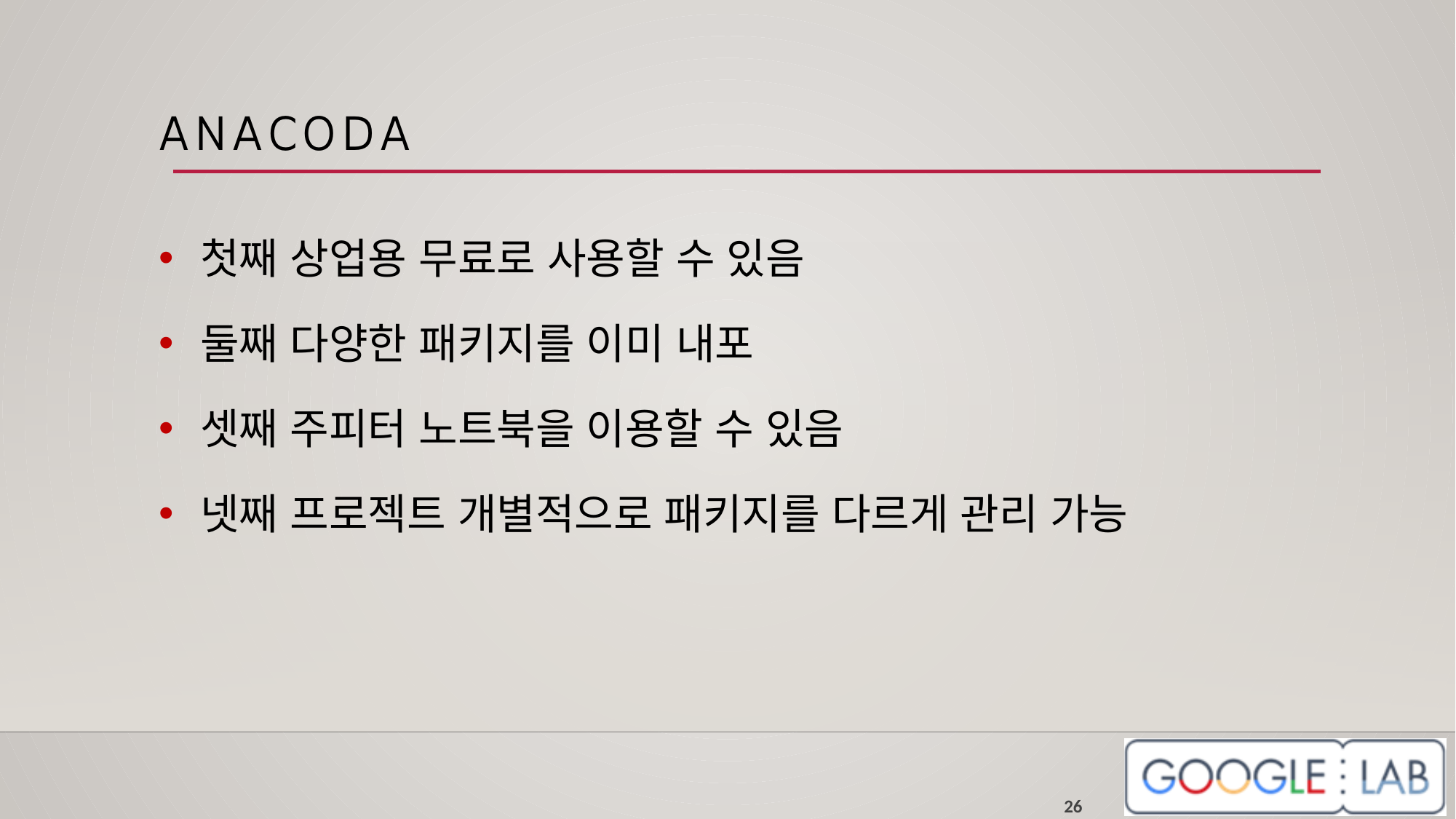

# Anacoda
첫째 상업용 무료로 사용할 수 있음
둘째 다양한 패키지를 이미 내포
셋째 주피터 노트북을 이용할 수 있음
넷째 프로젝트 개별적으로 패키지를 다르게 관리 가능
26